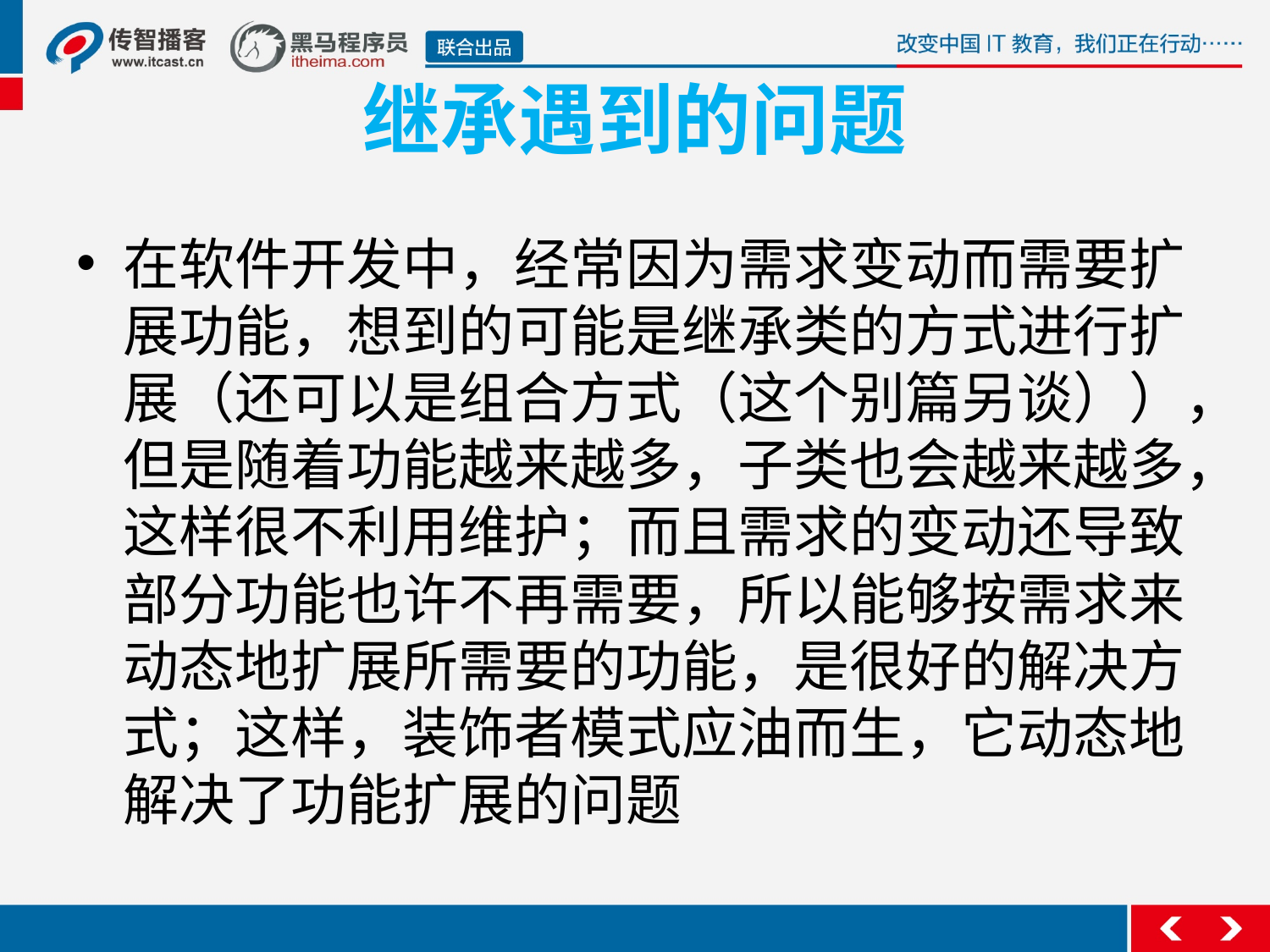

# 继承遇到的问题
在软件开发中，经常因为需求变动而需要扩展功能，想到的可能是继承类的方式进行扩展（还可以是组合方式（这个别篇另谈）），但是随着功能越来越多，子类也会越来越多，这样很不利用维护；而且需求的变动还导致部分功能也许不再需要，所以能够按需求来动态地扩展所需要的功能，是很好的解决方式；这样，装饰者模式应油而生，它动态地解决了功能扩展的问题